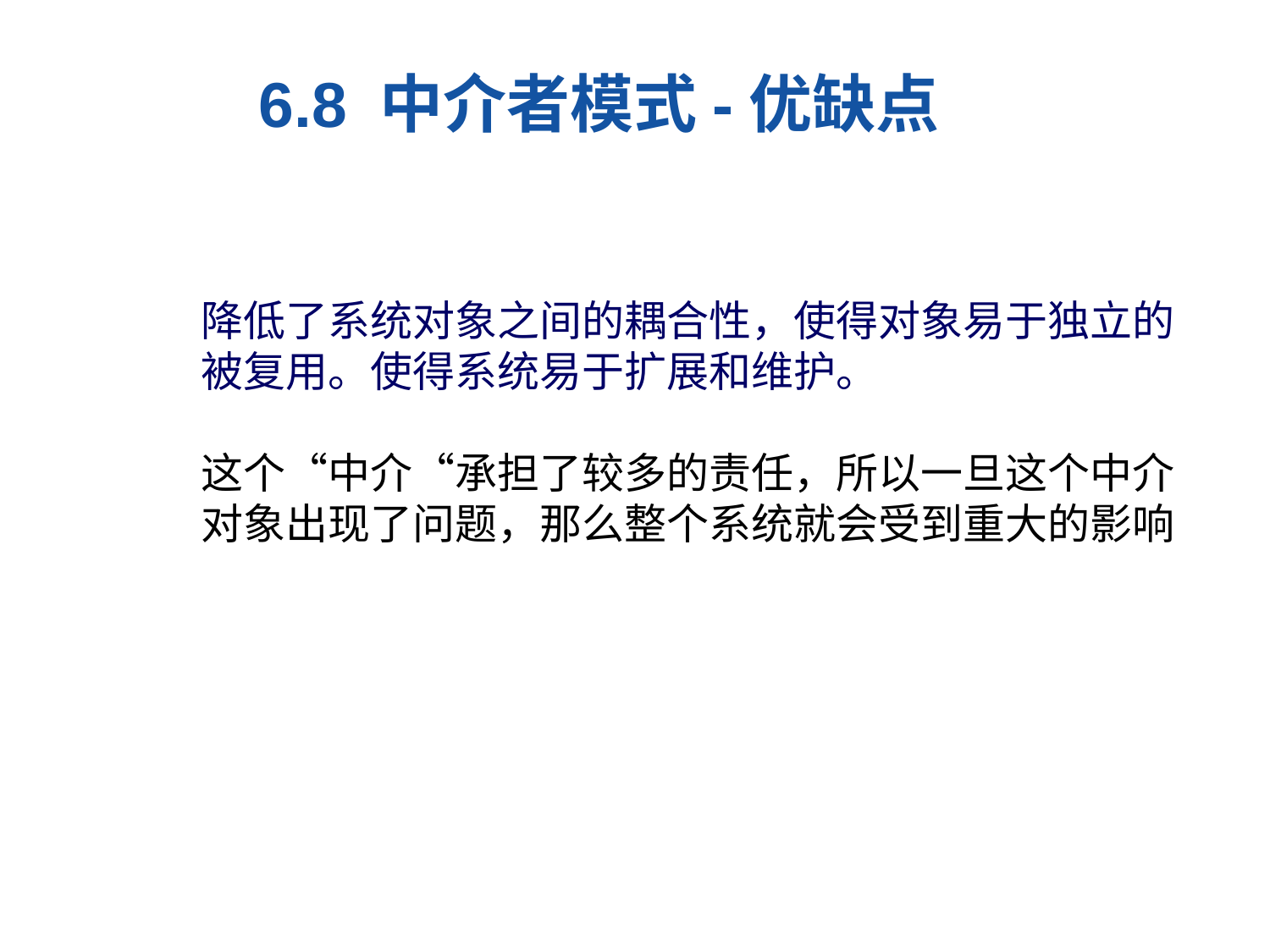

6.8 中介者模式-优缺点

降低了系统对象之间的耦合性，使得对象易于独立的被复用。使得系统易于扩展和维护。

这个“中介“承担了较多的责任，所以一旦这个中介对象出现了问题，那么整个系统就会受到重大的影响